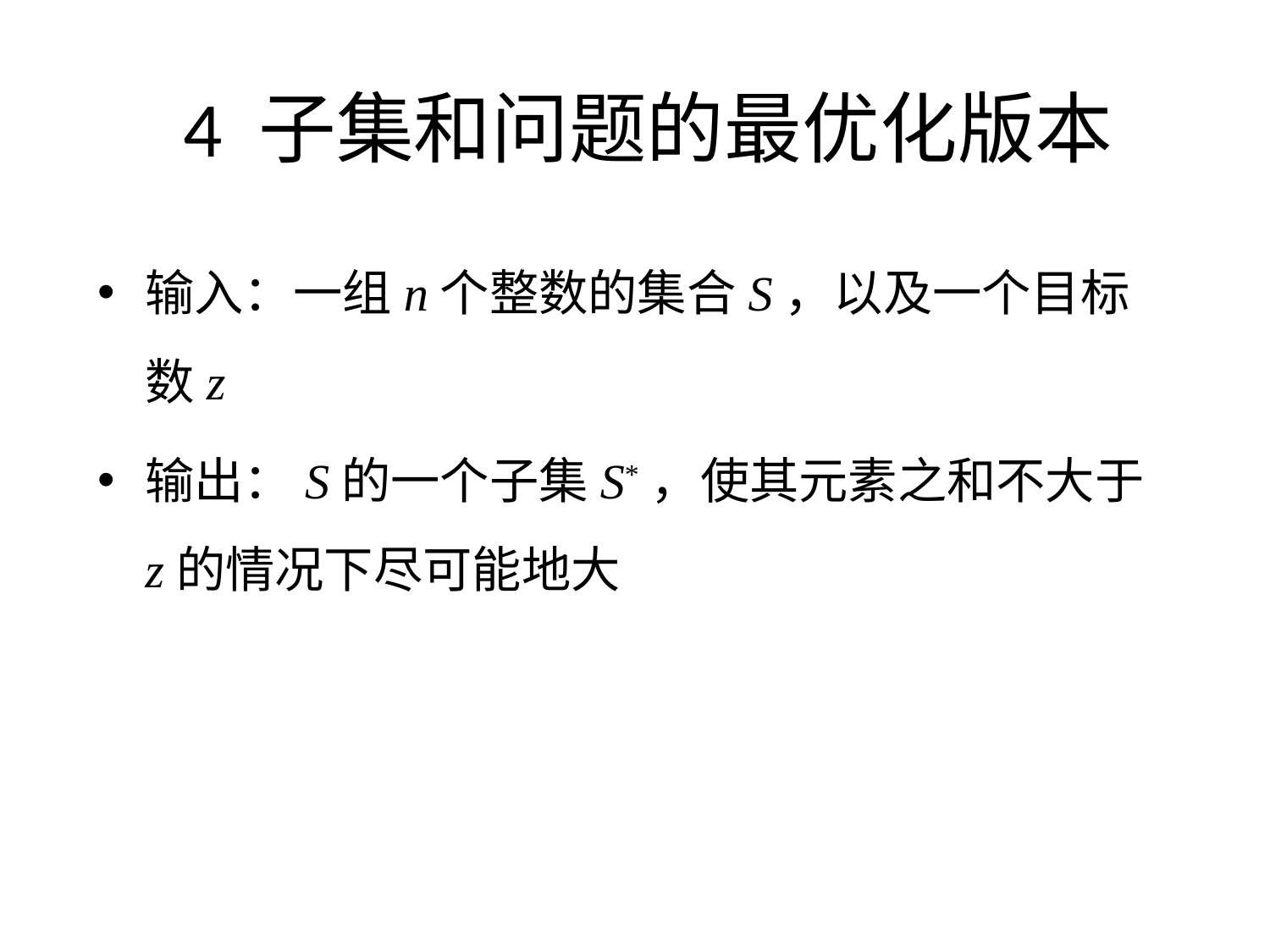

# 4 子集和问题的最优化版本
输入：一组n个整数的集合S，以及一个目标数z
输出：S的一个子集S*，使其元素之和不大于z的情况下尽可能地大